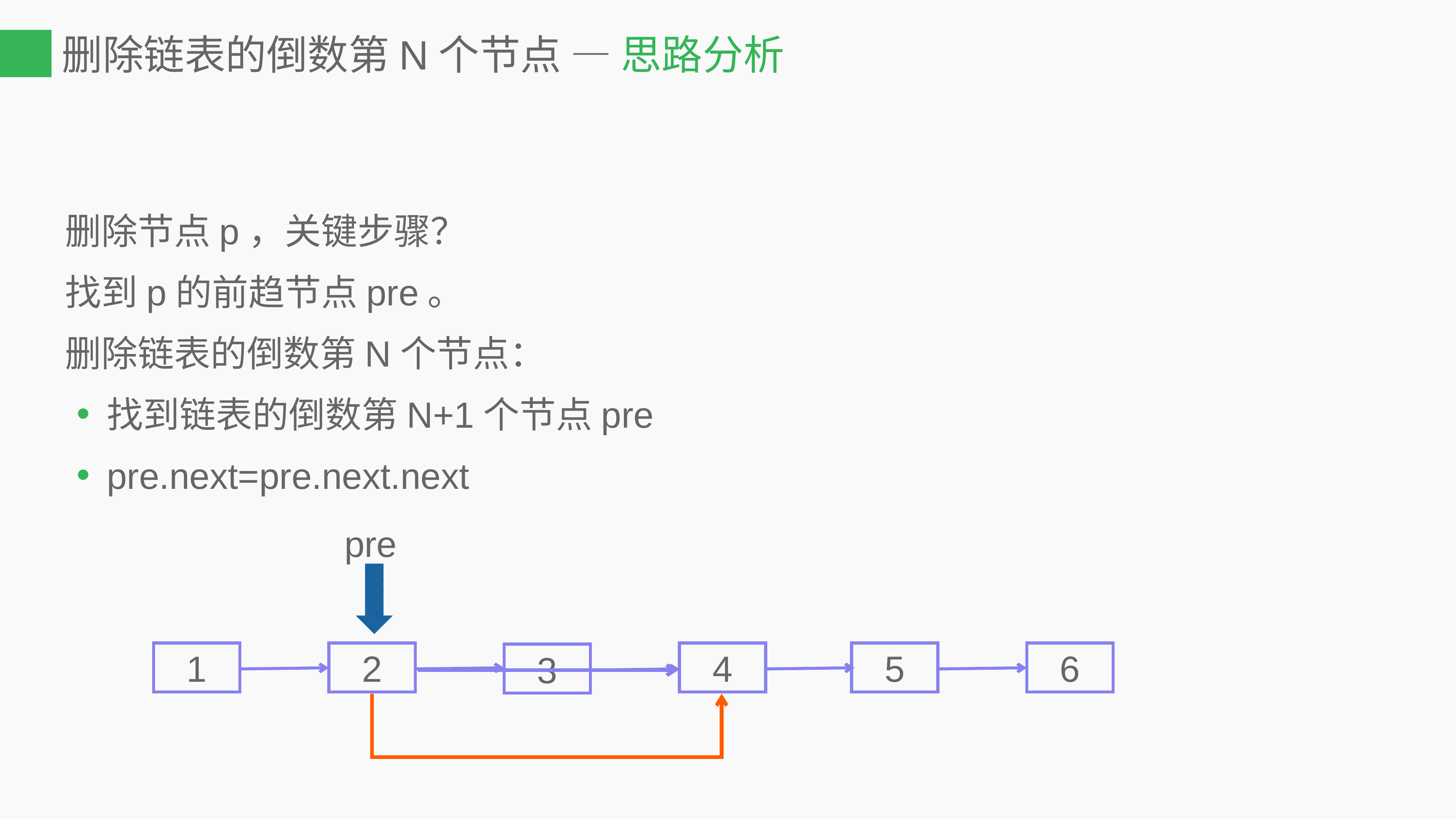

# 删除链表的倒数第N个节点 — 思路分析
删除节点p，关键步骤？
找到p的前趋节点pre。
删除链表的倒数第N个节点：
找到链表的倒数第N+1个节点pre
pre.next=pre.next.next
 pre

6
4
5
2
1
3